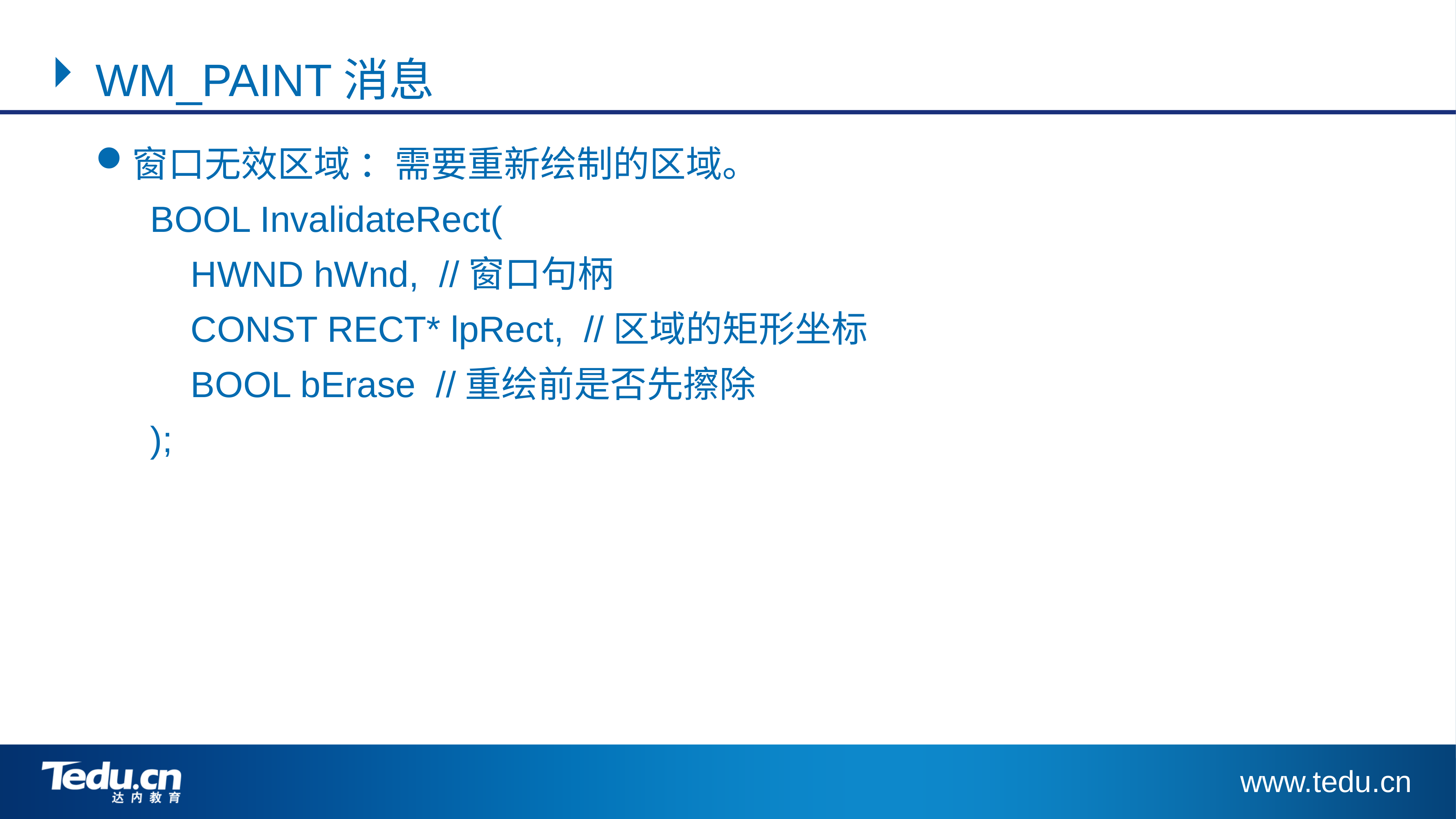

WM_PAINT消息
窗口无效区域 ：需要重新绘制的区域。
	BOOL InvalidateRect(
  	    HWND hWnd,  //窗口句柄
  	    CONST RECT* lpRect,  //区域的矩形坐标
  	    BOOL bErase  //重绘前是否先擦除
	);